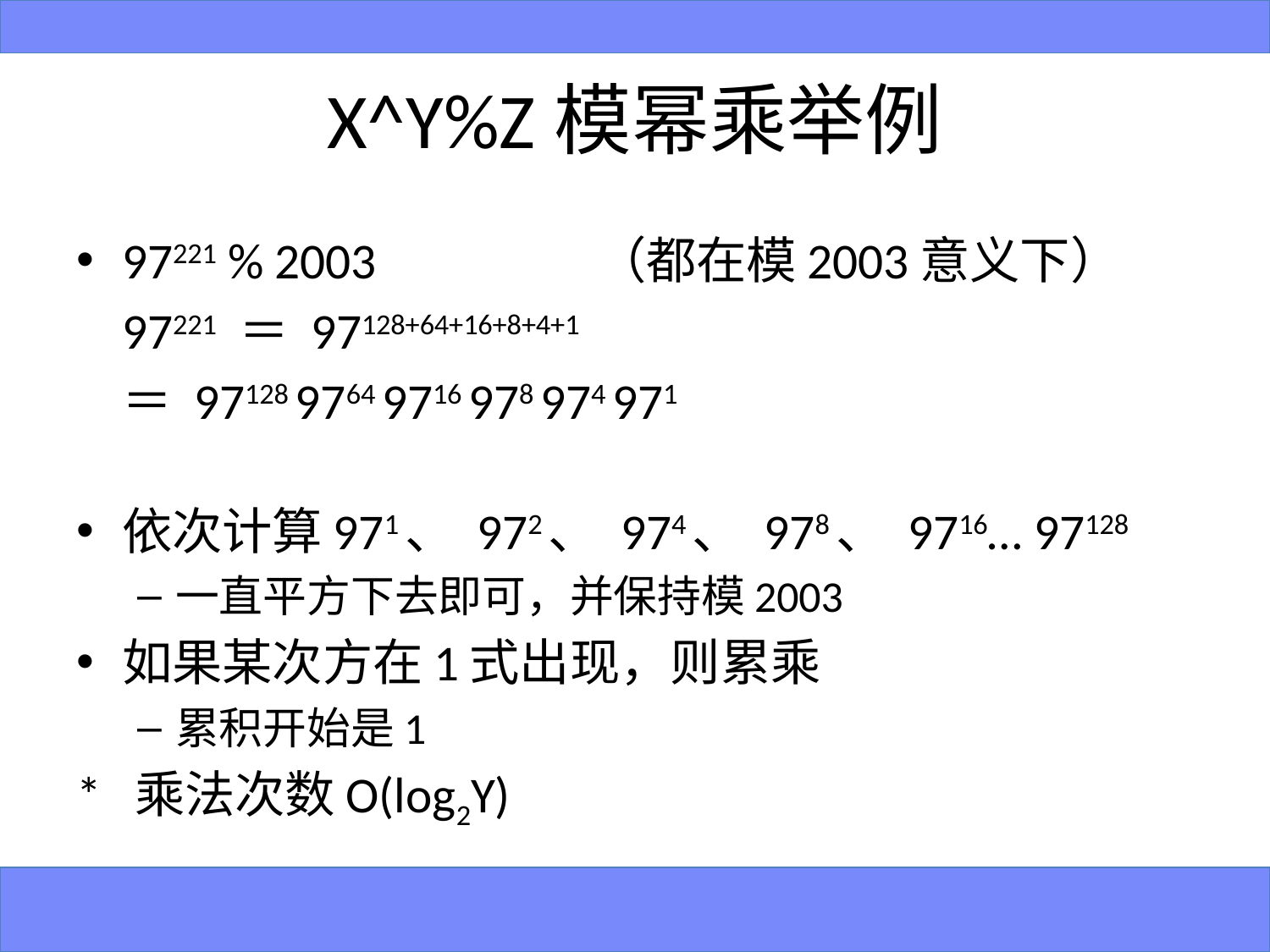

# X^Y%Z模幂乘举例
97221 % 2003	    	 （都在模2003意义下）
	97221 ＝ 97128+64+16+8+4+1
		＝ 97128 9764 9716 978 974 971

依次计算971、 972、 974、 978、 9716… 97128
一直平方下去即可，并保持模2003
如果某次方在1式出现，则累乘
累积开始是1
*  乘法次数O(log2Y)